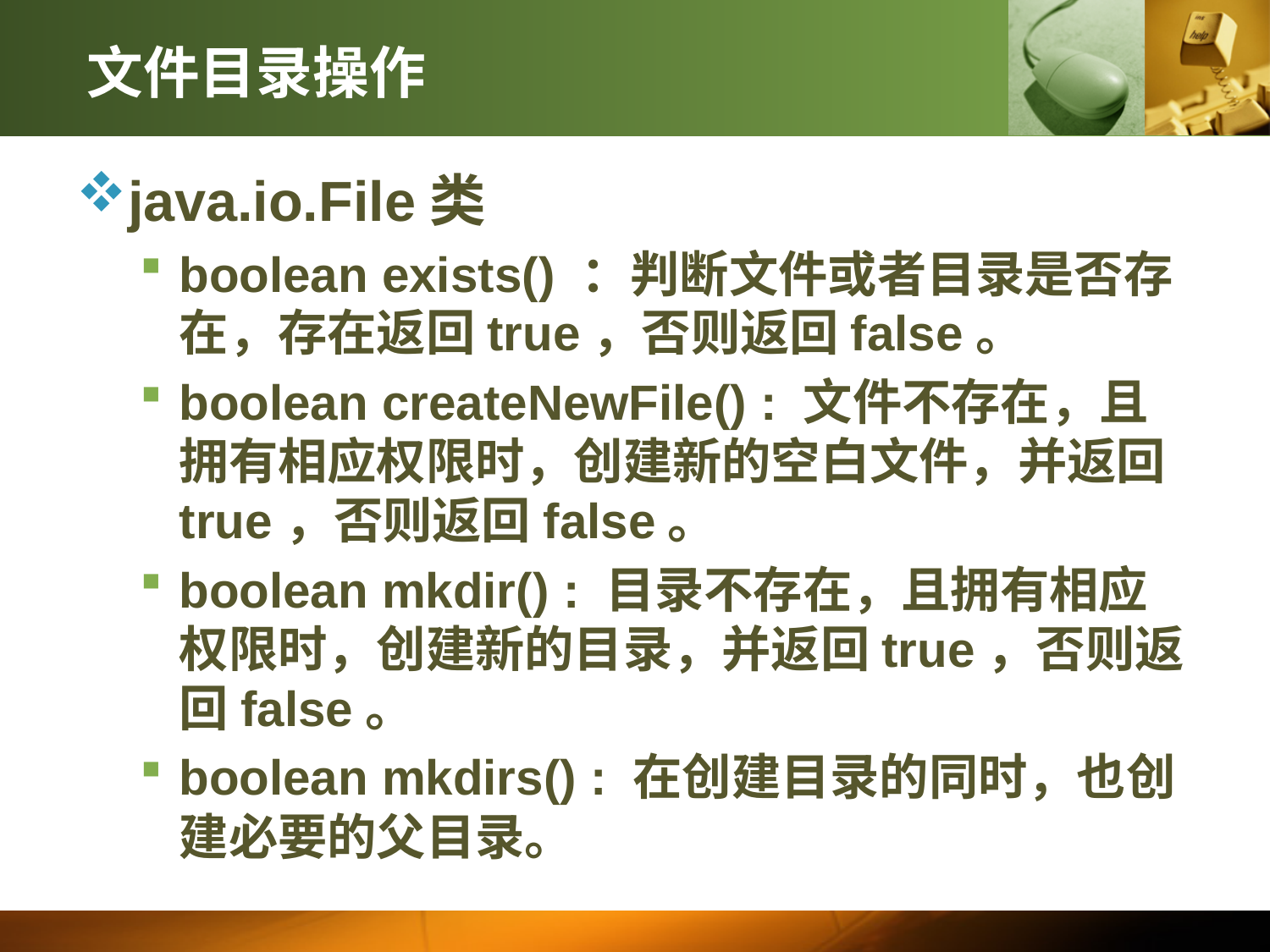

# 文件目录操作
java.io.File类
boolean exists() ：判断文件或者目录是否存在，存在返回true，否则返回false。
boolean createNewFile() : 文件不存在，且拥有相应权限时，创建新的空白文件，并返回true，否则返回false。
boolean mkdir() : 目录不存在，且拥有相应权限时，创建新的目录，并返回true，否则返回false。
boolean mkdirs() : 在创建目录的同时，也创建必要的父目录。